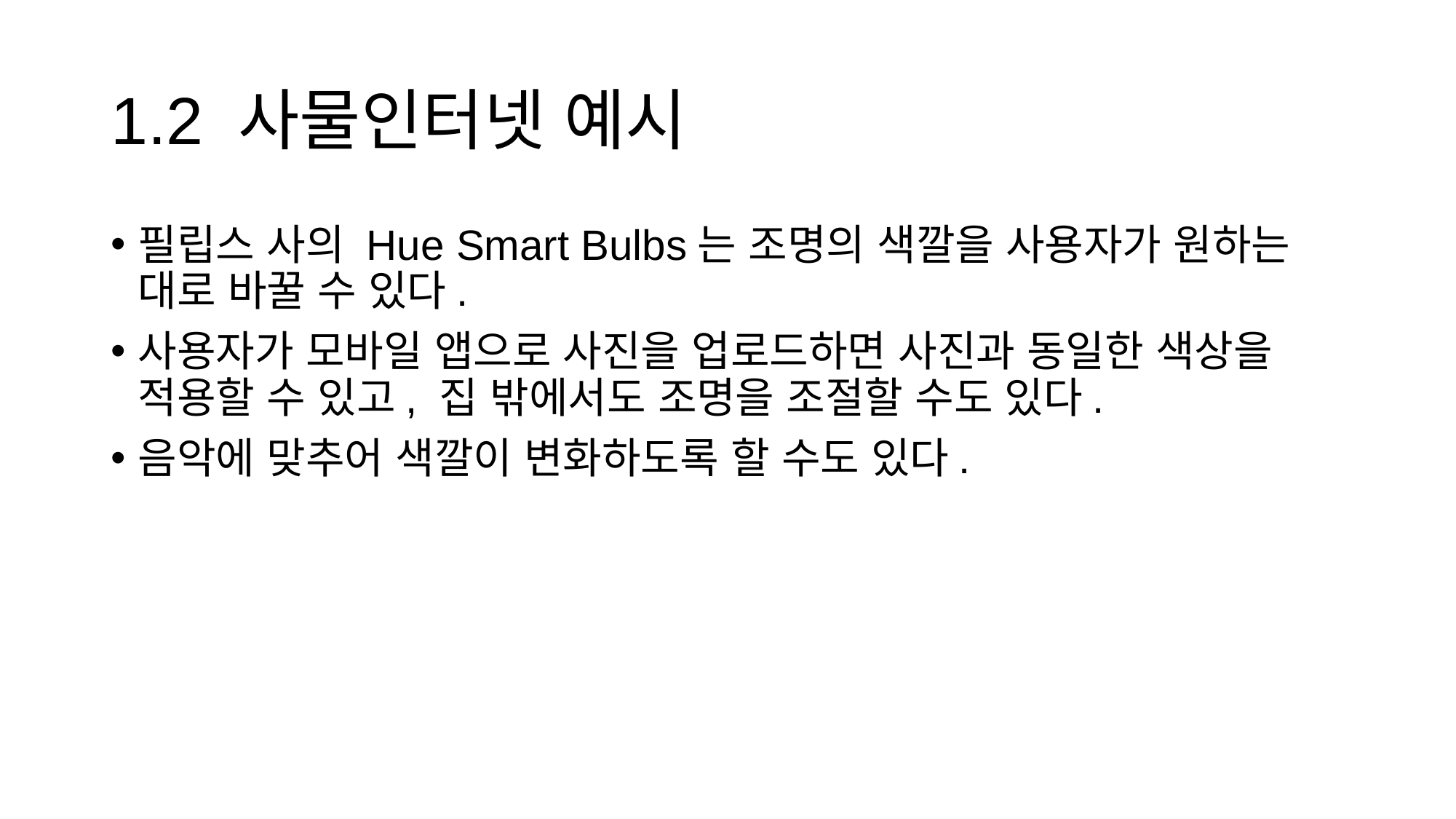

# 1.2 사물인터넷 예시
필립스 사의 Hue Smart Bulbs는 조명의 색깔을 사용자가 원하는 대로 바꿀 수 있다.
사용자가 모바일 앱으로 사진을 업로드하면 사진과 동일한 색상을 적용할 수 있고, 집 밖에서도 조명을 조절할 수도 있다.
음악에 맞추어 색깔이 변화하도록 할 수도 있다.